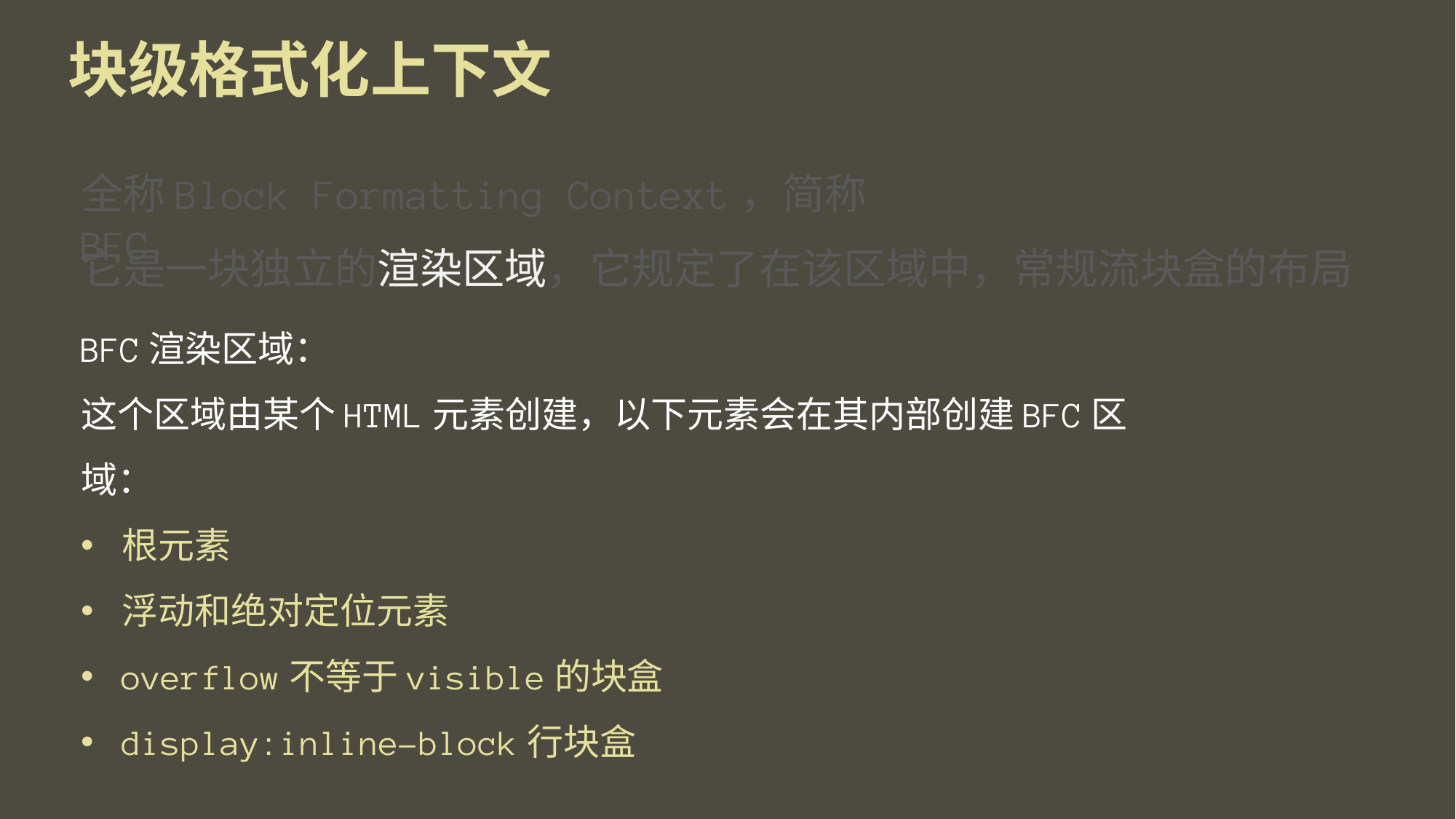

# 块级格式化上下文
全称Block Formatting Context，简称BFC
它是一块独立的渲染区域，它规定了在该区域中，常规流块盒的布局
BFC渲染区域：
这个区域由某个HTML元素创建，以下元素会在其内部创建BFC区域：
根元素
浮动和绝对定位元素
overflow不等于visible的块盒
display:inline-block行块盒